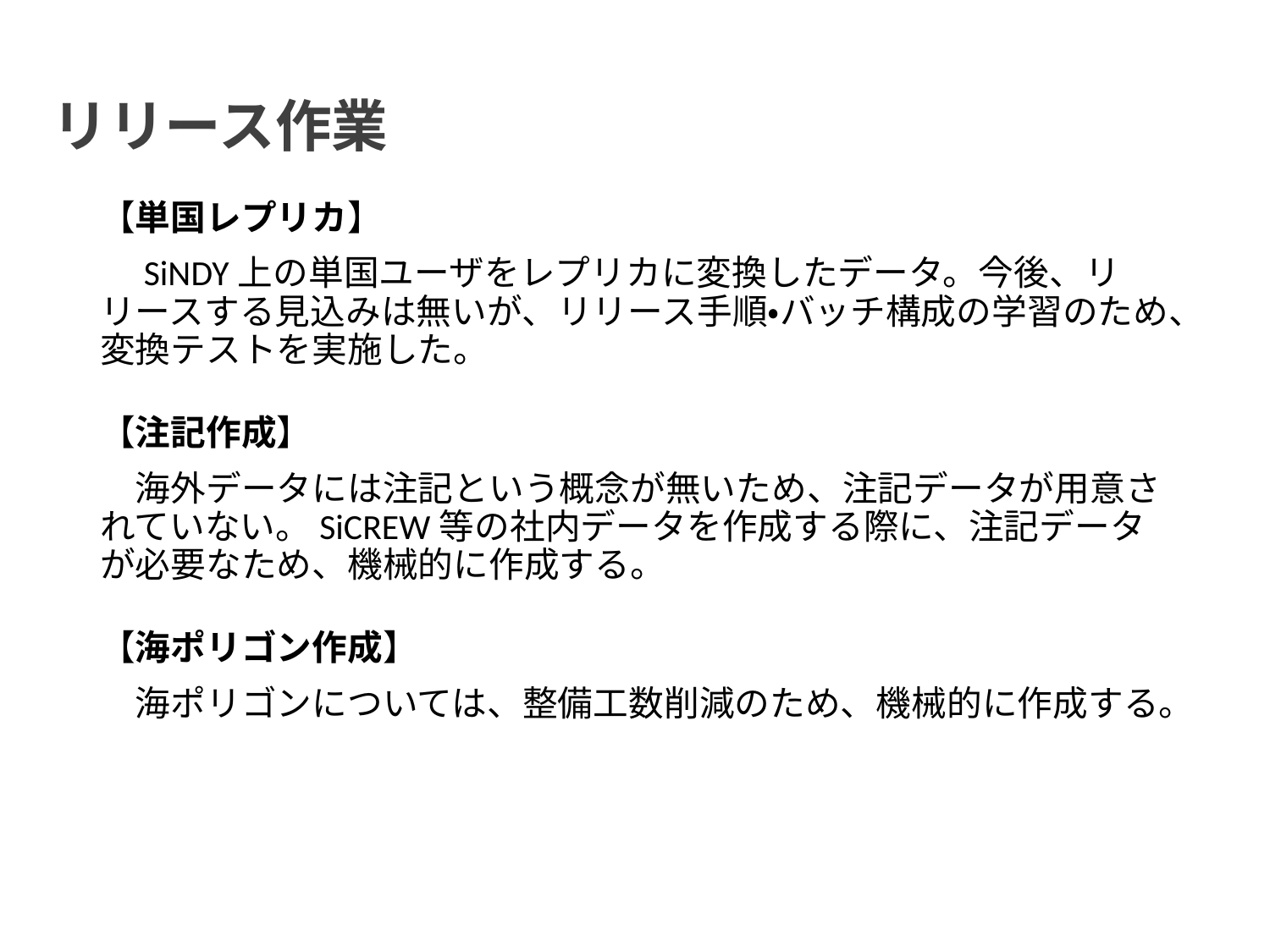

リリース作業
【単国レプリカ】
　SiNDY上の単国ユーザをレプリカに変換したデータ。今後、リリースする見込みは無いが、リリース手順・バッチ構成の学習のため、変換テストを実施した。

【注記作成】
　海外データには注記という概念が無いため、注記データが用意されていない。SiCREW等の社内データを作成する際に、注記データが必要なため、機械的に作成する。

【海ポリゴン作成】
　海ポリゴンについては、整備工数削減のため、機械的に作成する。